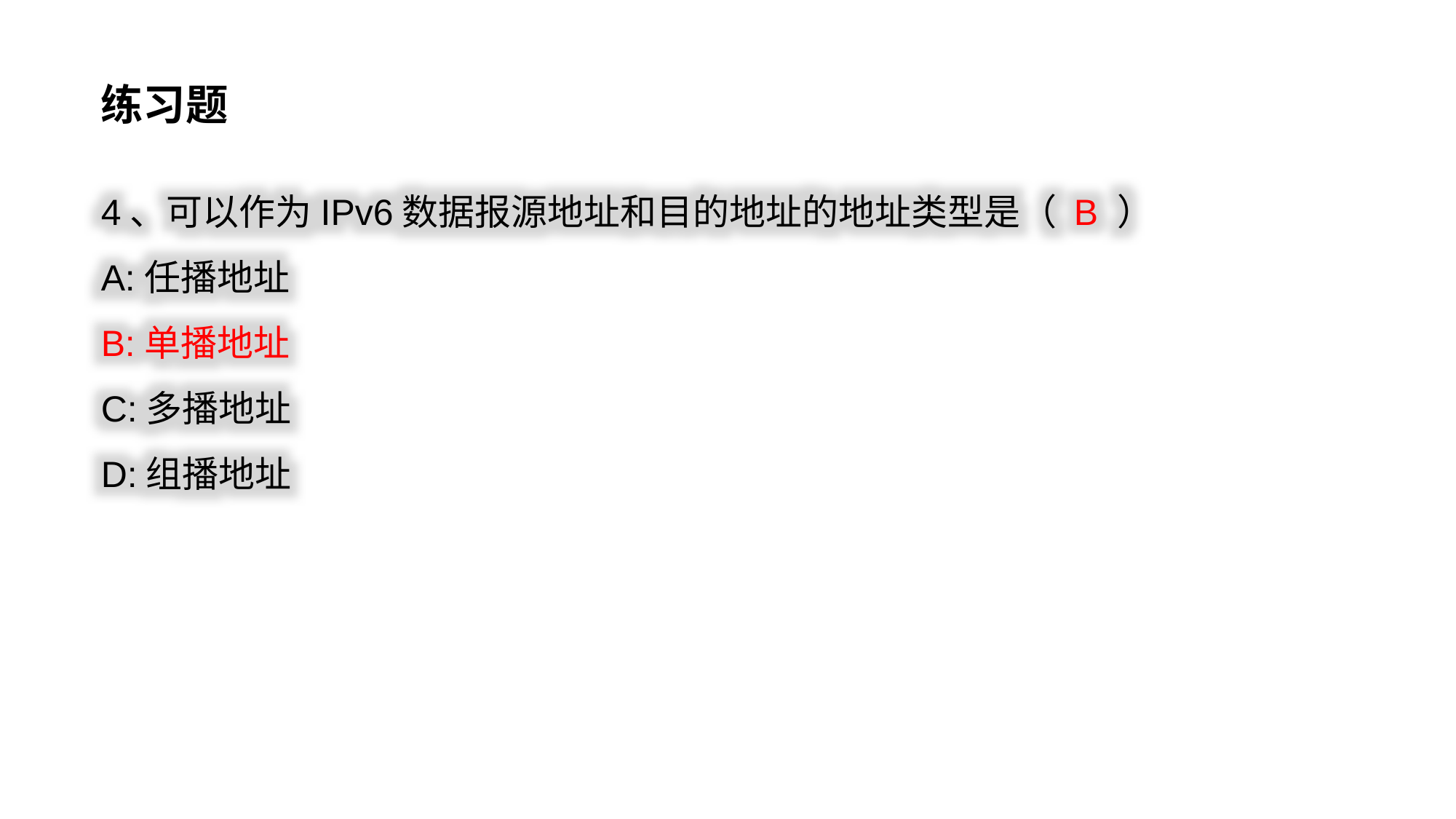

练习题
4、可以作为IPv6数据报源地址和目的地址的地址类型是（ B ）
A:任播地址
B:单播地址
C:多播地址
D:组播地址